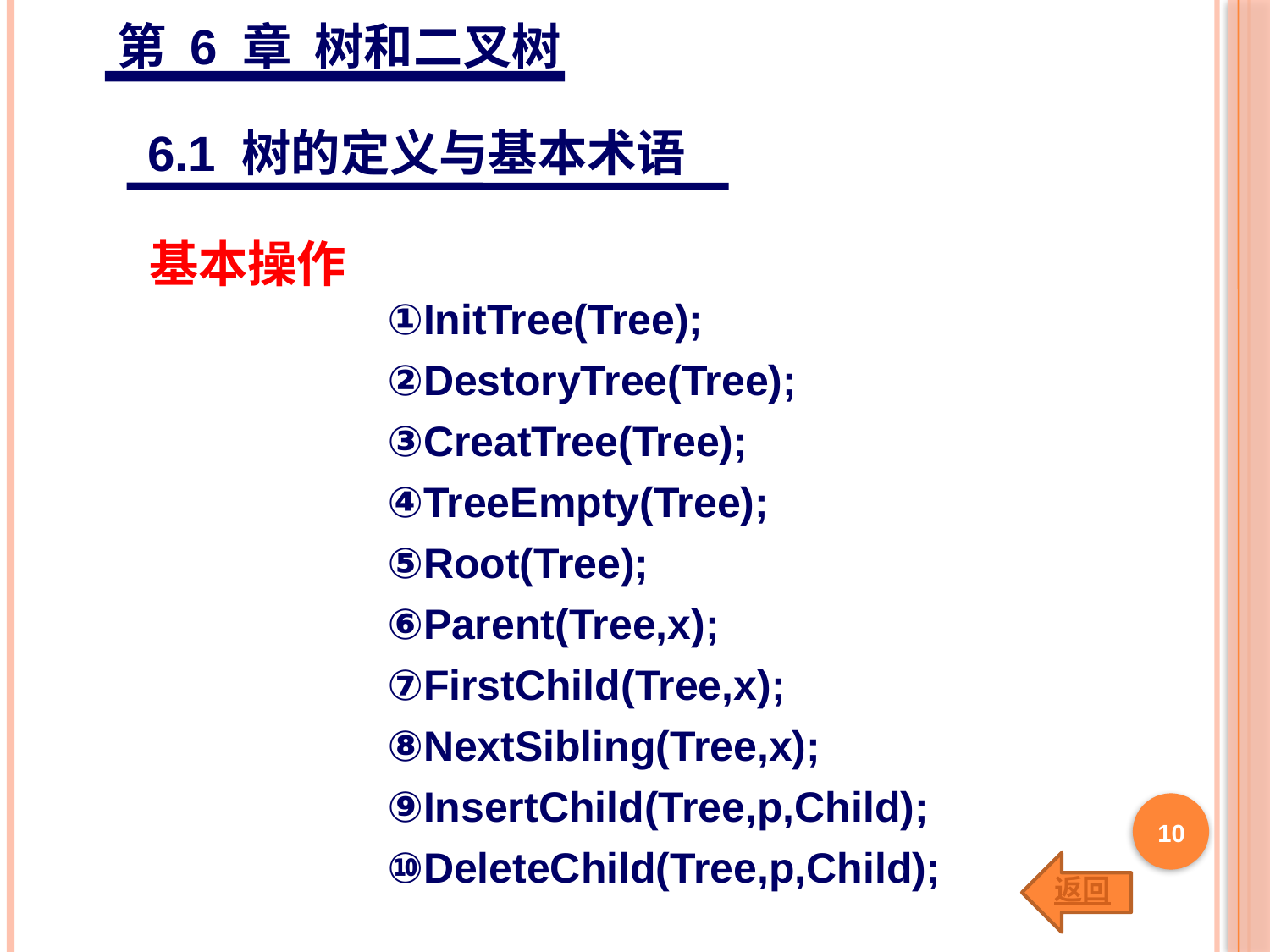

第 6 章  树和二叉树

6.1 树的定义与基本术语

基本操作
①InitTree(Tree);
②DestoryTree(Tree);
③CreatTree(Tree);
④TreeEmpty(Tree);
⑤Root(Tree);
⑥Parent(Tree,x);
⑦FirstChild(Tree,x);
⑧NextSibling(Tree,x);
⑨InsertChild(Tree,p,Child);
⑩DeleteChild(Tree,p,Child);
10
返回